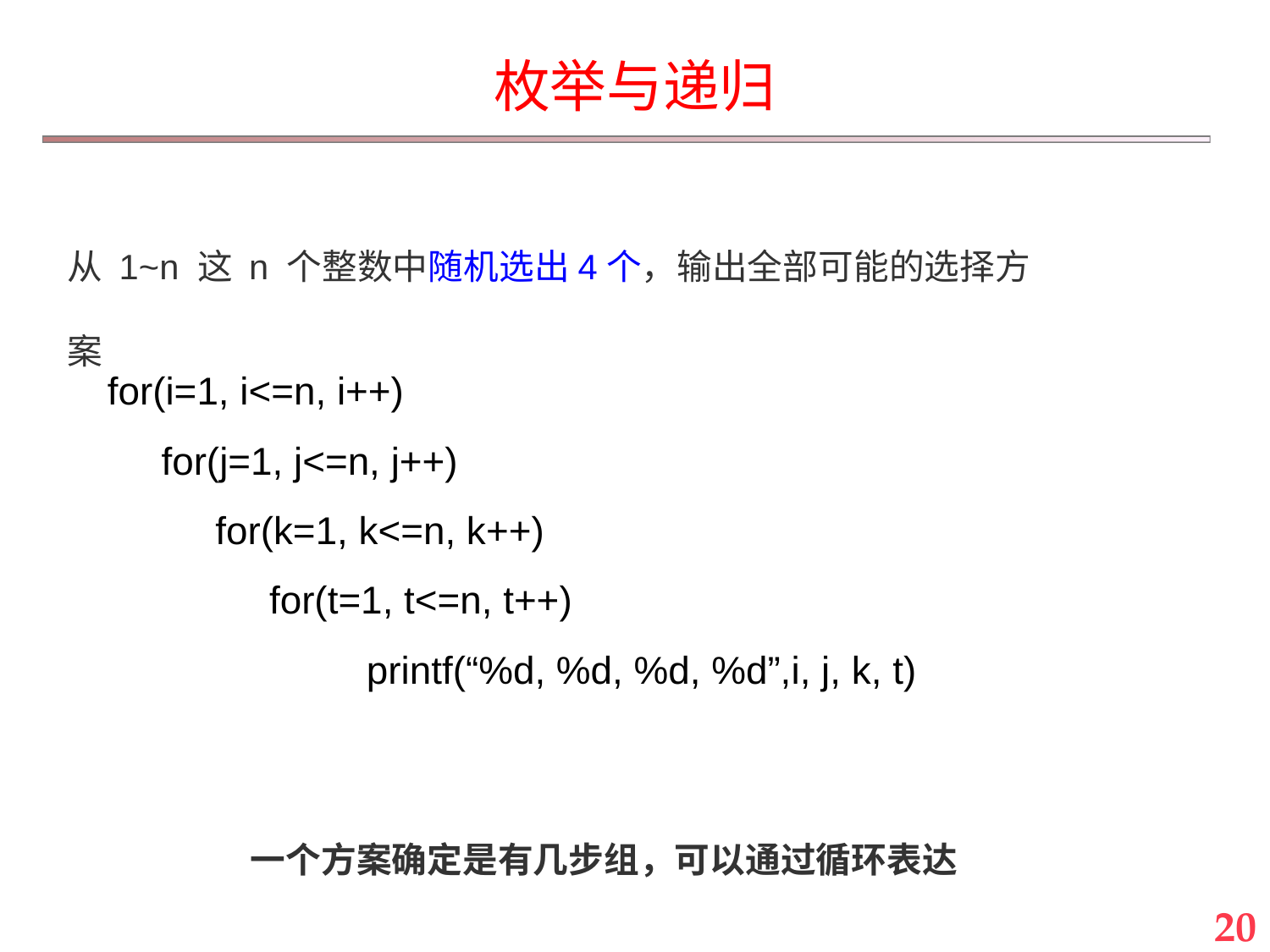

# 枚举与递归

for(i=1, i<=n, i++)
     for(j=1, j<=n, j++)
          for(k=1, k<=n, k++)
               for(t=1, t<=n, t++)
                        printf(“%d, %d, %d, %d”,i, j, k, t)
从 1~n 这 n 个整数中随机选出4个，输出全部可能的选择方案
一个方案确定是有几步组，可以通过循环表达